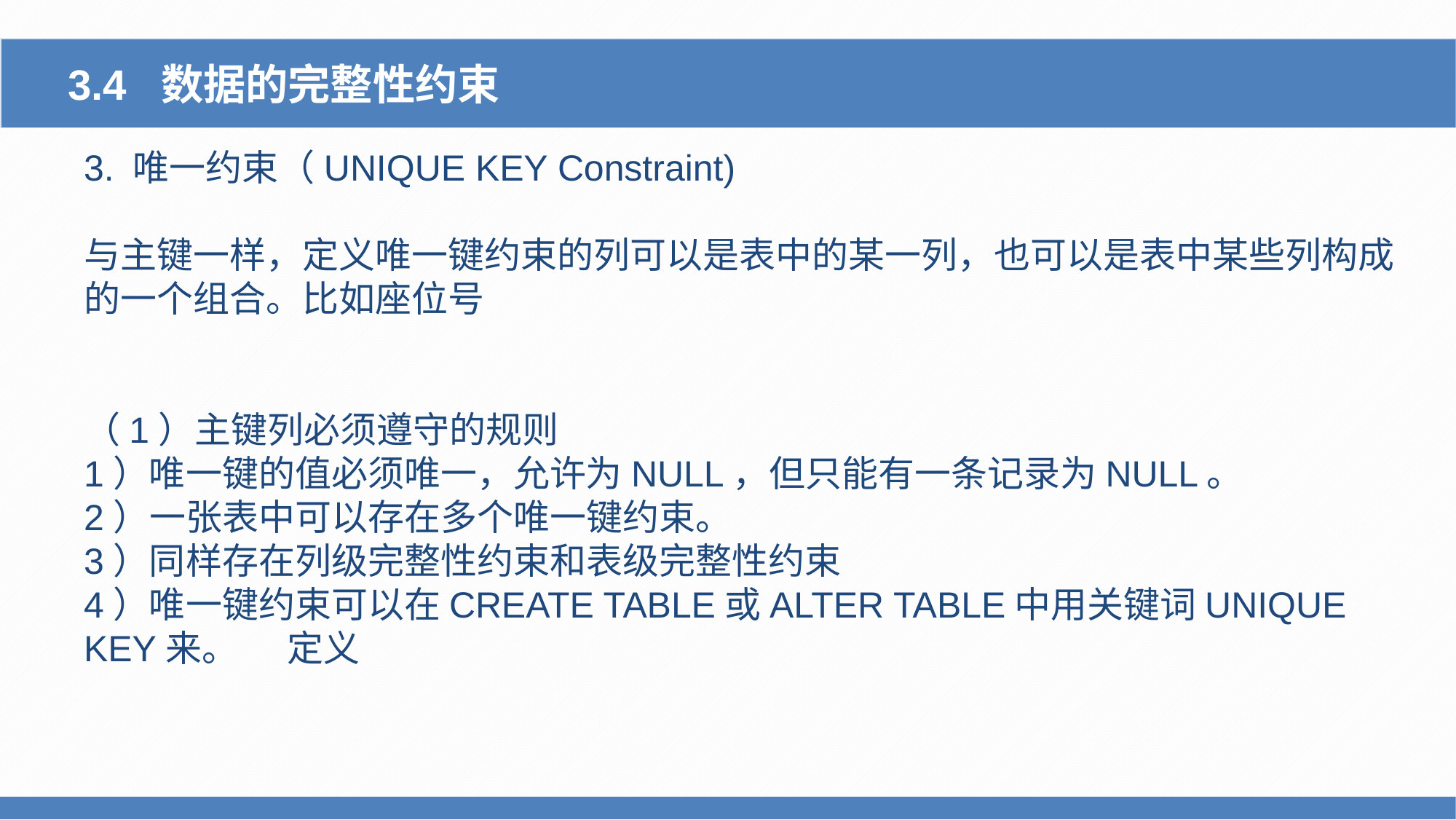

3.4  数据的完整性约束
3. 唯一约束（UNIQUE KEY Constraint)

与主键一样，定义唯一键约束的列可以是表中的某一列，也可以是表中某些列构成的一个组合。比如座位号

（1）主键列必须遵守的规则
1）唯一键的值必须唯一，允许为NULL，但只能有一条记录为NULL。
2）一张表中可以存在多个唯一键约束。
3）同样存在列级完整性约束和表级完整性约束
4）唯一键约束可以在CREATE TABLE或ALTER TABLE中用关键词UNIQUE KEY来。      定义